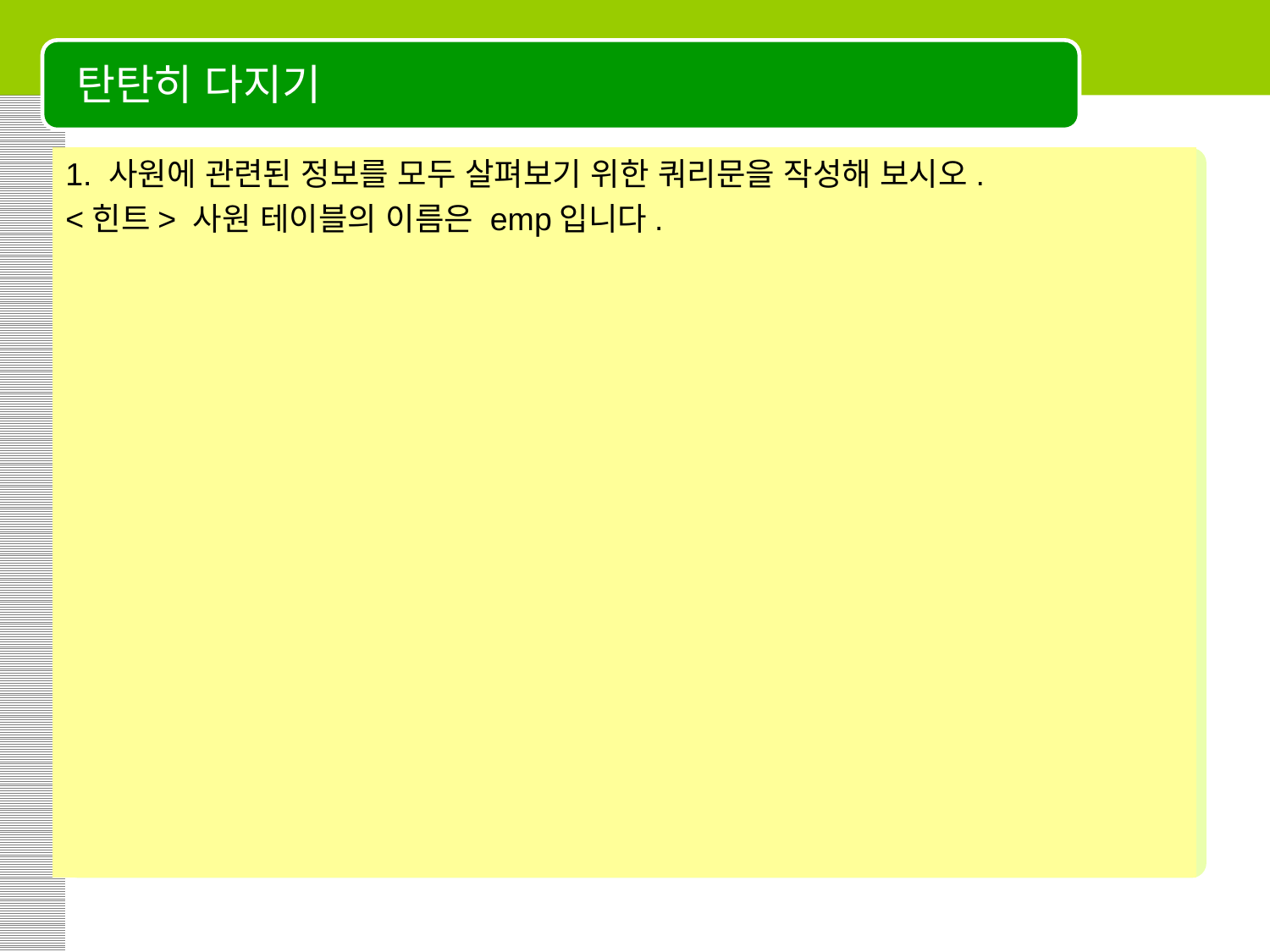

# 탄탄히 다지기
1. 사원에 관련된 정보를 모두 살펴보기 위한 쿼리문을 작성해 보시오.
<힌트> 사원 테이블의 이름은 emp입니다.